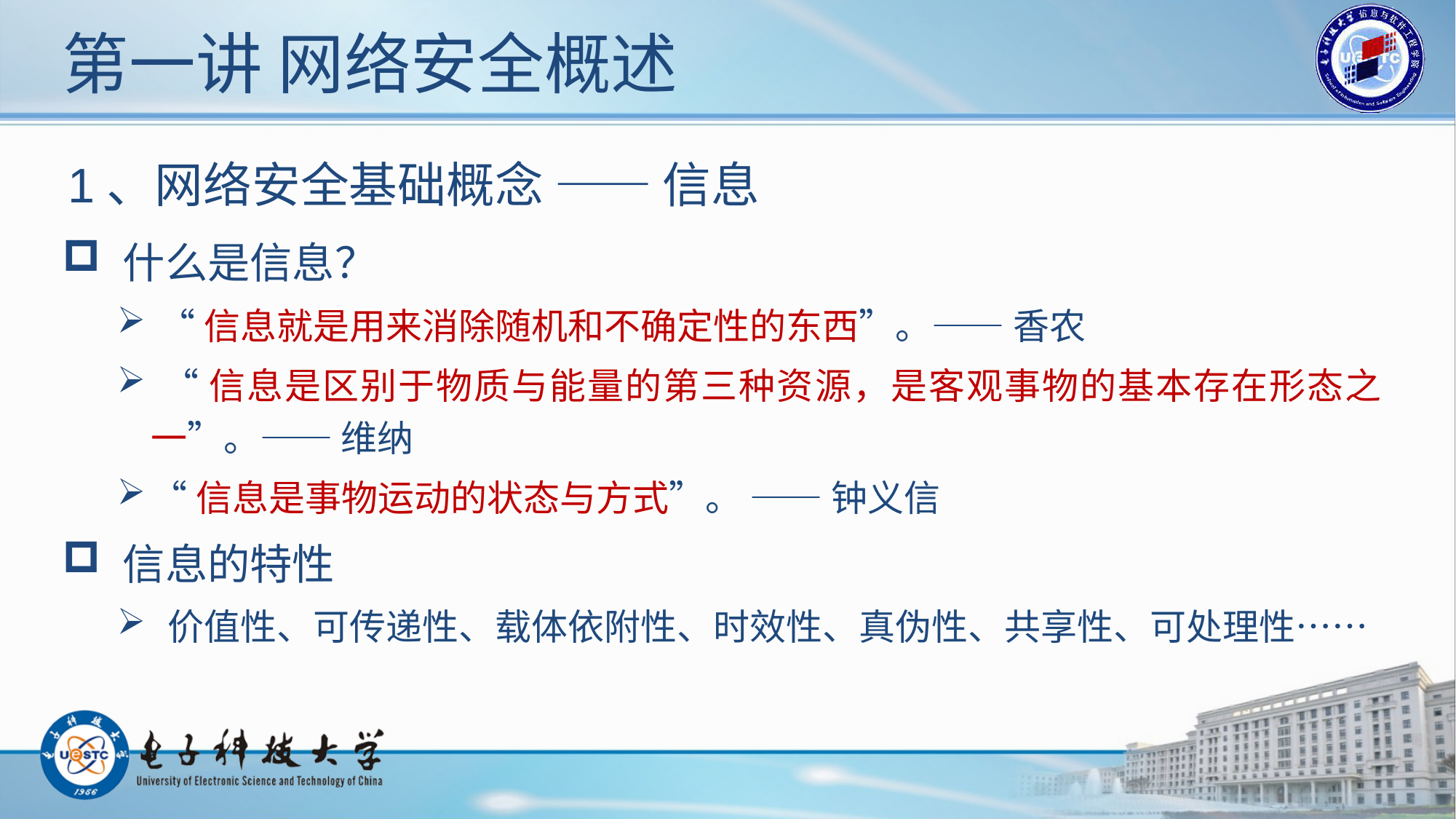

# 第一讲 网络安全概述
1、网络安全基础概念 —— 信息
 什么是信息？
 “信息就是用来消除随机和不确定性的东西”。—— 香农
 “信息是区别于物质与能量的第三种资源，是客观事物的基本存在形态之一”。—— 维纳
“信息是事物运动的状态与方式”。 —— 钟义信
 信息的特性
 价值性、可传递性、载体依附性、时效性、真伪性、共享性、可处理性……